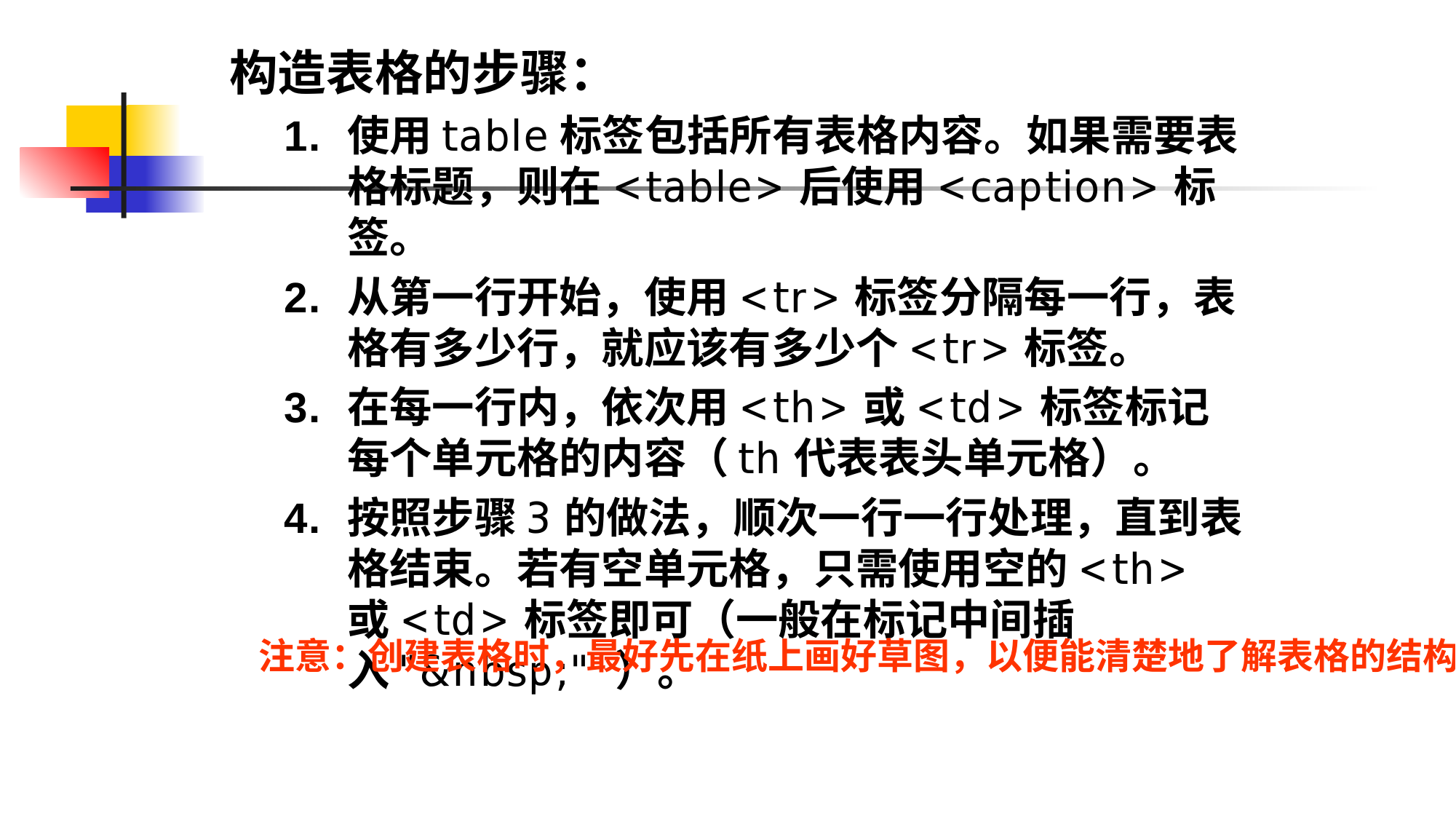

构造表格的步骤：
使用table标签包括所有表格内容。如果需要表格标题，则在<table>后使用<caption>标签。
从第一行开始，使用<tr>标签分隔每一行，表格有多少行，就应该有多少个<tr>标签。
在每一行内，依次用<th>或<td>标签标记每个单元格的内容（th代表表头单元格）。
按照步骤3的做法，顺次一行一行处理，直到表格结束。若有空单元格，只需使用空的<th>或<td>标签即可（一般在标记中间插入"&nbsp;" ）。

注意：创建表格时，最好先在纸上画好草图，以便能清楚地了解表格的结构。